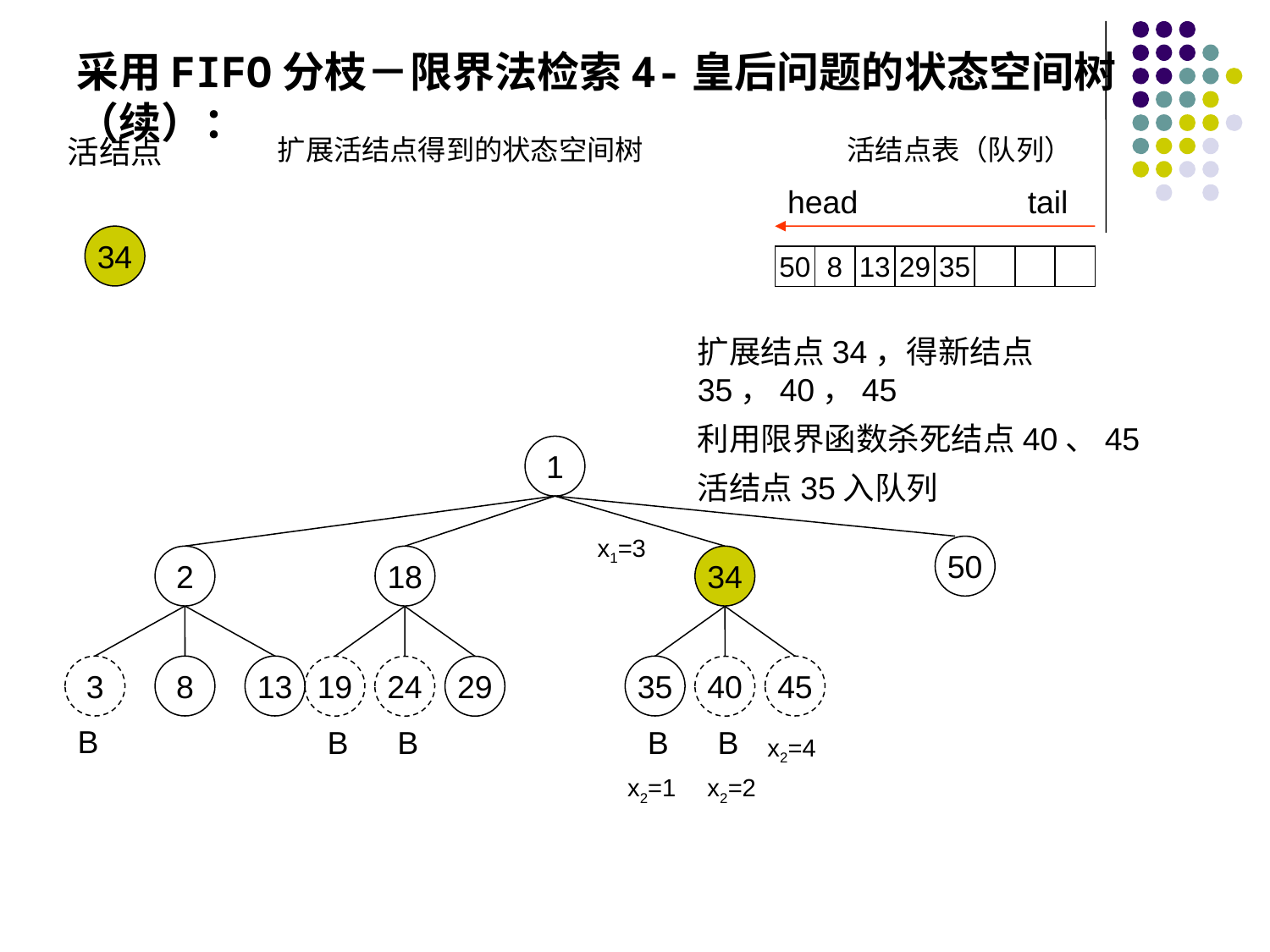

# 采用FIFO分枝－限界法检索4-皇后问题的状态空间树（续）：
活结点
扩展活结点得到的状态空间树
活结点表（队列）
head
tail
34

50
8
13
29
35

扩展结点34，得新结点35，40，45
利用限界函数杀死结点40、45
活结点35入队列
1

x1=3
50
2
18
34

3
8
13
35
45
19
24
29
40
B
B
B
B
B
x2=4
x2=1
x2=2